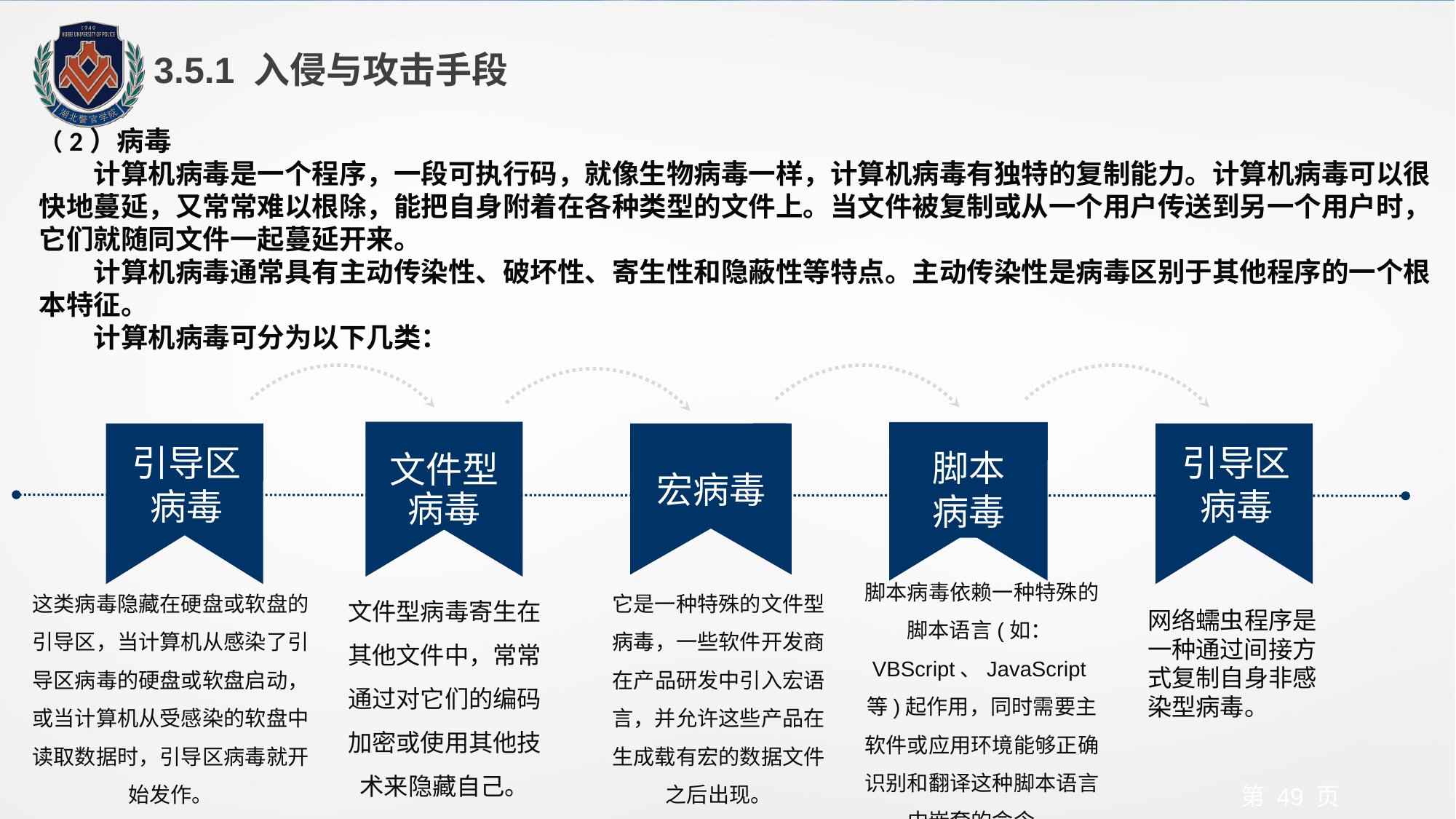

3.5.1 入侵与攻击手段
（2）病毒
　　计算机病毒是一个程序，一段可执行码，就像生物病毒一样，计算机病毒有独特的复制能力。计算机病毒可以很快地蔓延，又常常难以根除，能把自身附着在各种类型的文件上。当文件被复制或从一个用户传送到另一个用户时，它们就随同文件一起蔓延开来。
　　计算机病毒通常具有主动传染性、破坏性、寄生性和隐蔽性等特点。主动传染性是病毒区别于其他程序的一个根本特征。
　　计算机病毒可分为以下几类：

文件型病毒

脚本病毒

宏病毒

引导区病毒

引导区病毒
这类病毒隐藏在硬盘或软盘的引导区，当计算机从感染了引导区病毒的硬盘或软盘启动，或当计算机从受感染的软盘中读取数据时，引导区病毒就开始发作。
它是一种特殊的文件型病毒，一些软件开发商在产品研发中引入宏语言，并允许这些产品在生成载有宏的数据文件之后出现。
文件型病毒寄生在其他文件中，常常通过对它们的编码加密或使用其他技术来隐藏自己。
脚本病毒依赖一种特殊的脚本语言(如：VBScript、JavaScript等)起作用，同时需要主软件或应用环境能够正确识别和翻译这种脚本语言中嵌套的命令。
网络蠕虫程序是一种通过间接方式复制自身非感染型病毒。